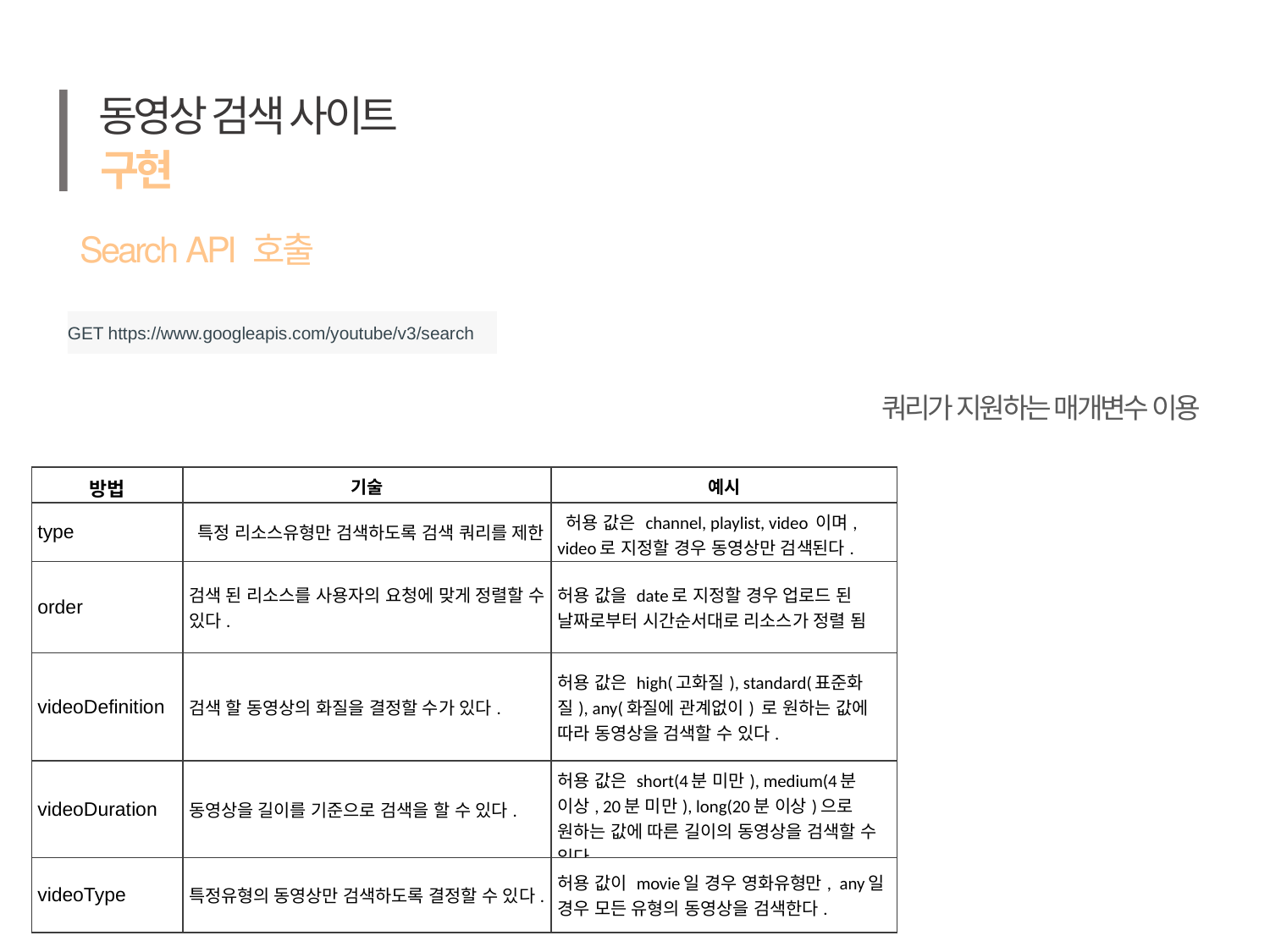

동영상 검색 사이트

구현
Search API 호출
GET https://www.googleapis.com/youtube/v3/search
쿼리가 지원하는 매개변수 이용
| 방법 | 기술 | 예시 |
| --- | --- | --- |
| type | 특정 리소스유형만 검색하도록 검색 쿼리를 제한 | 허용 값은 channel, playlist, video 이며, video로 지정할 경우 동영상만 검색된다. |
| order | 검색 된 리소스를 사용자의 요청에 맞게 정렬할 수 있다. | 허용 값을 date로 지정할 경우 업로드 된 날짜로부터 시간순서대로 리소스가 정렬 됨 |
| videoDefinition | 검색 할 동영상의 화질을 결정할 수가 있다. | 허용 값은 high(고화질), standard(표준화질), any(화질에 관계없이) 로 원하는 값에 따라 동영상을 검색할 수 있다. |
| videoDuration | 동영상을 길이를 기준으로 검색을 할 수 있다. | 허용 값은 short(4분 미만), medium(4분 이상, 20분 미만), long(20분 이상)으로 원하는 값에 따른 길이의 동영상을 검색할 수 있다. |
| videoType | 특정유형의 동영상만 검색하도록 결정할 수 있다. | 허용 값이 movie일 경우 영화유형만, any일 경우 모든 유형의 동영상을 검색한다. |